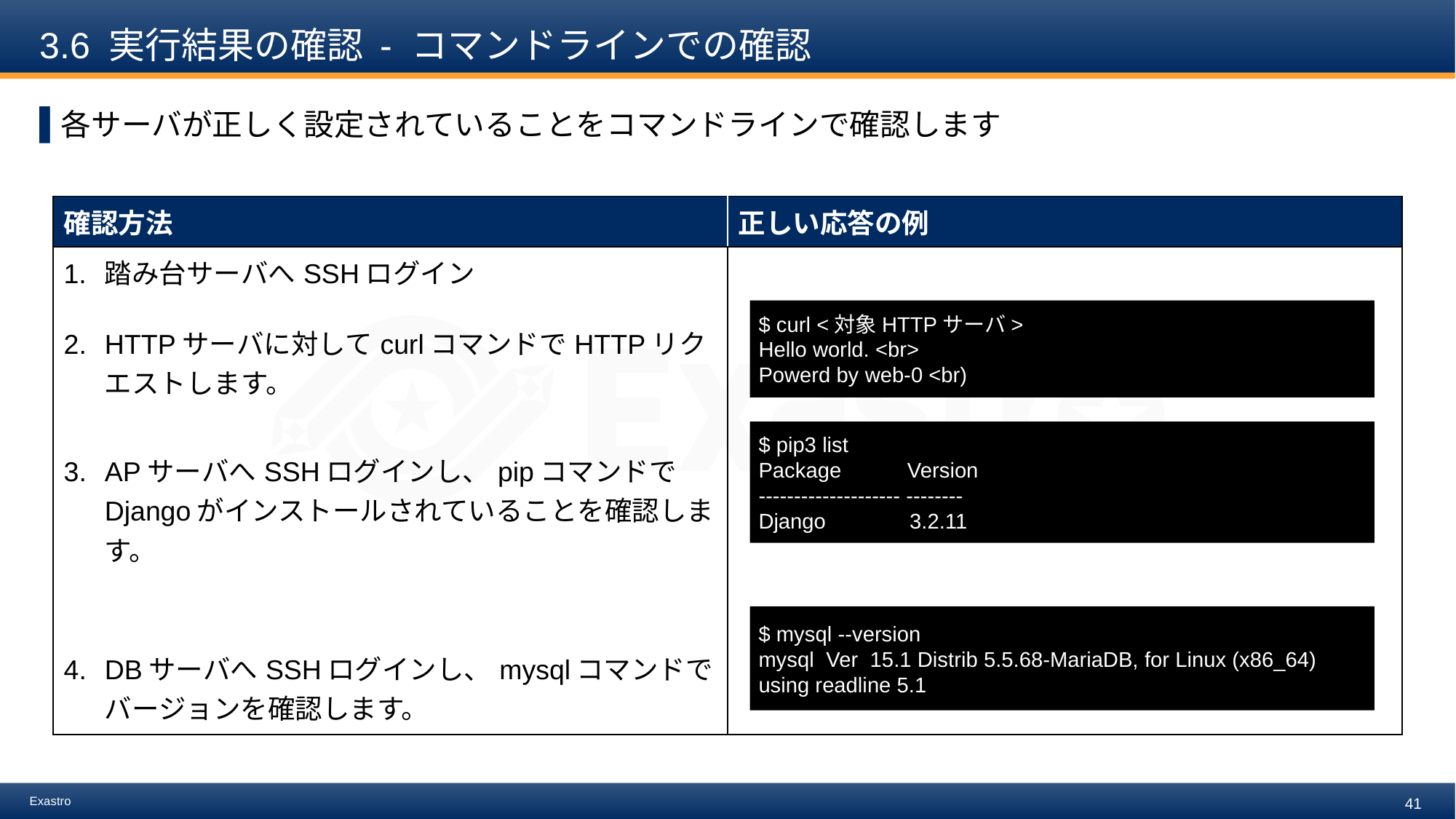

# 3.6 実行結果の確認 - コマンドラインでの確認
各サーバが正しく設定されていることをコマンドラインで確認します

| 確認方法 | 正しい応答の例 |
| --- | --- |
| 踏み台サーバへSSHログイン HTTPサーバに対してcurlコマンドでHTTPリクエストします。 APサーバへSSHログインし、pipコマンドでDjangoがインストールされていることを確認します。 DBサーバへSSHログインし、mysqlコマンドでバージョンを確認します。 |  |
$ curl <対象HTTPサーバ>
Hello world. <br>
Powerd by web-0 <br)
$ pip3 list
Package           Version
-------------------- --------
Django              3.2.11
$ mysql --version
mysql  Ver  15.1 Distrib 5.5.68-MariaDB, for Linux (x86_64) using readline 5.1